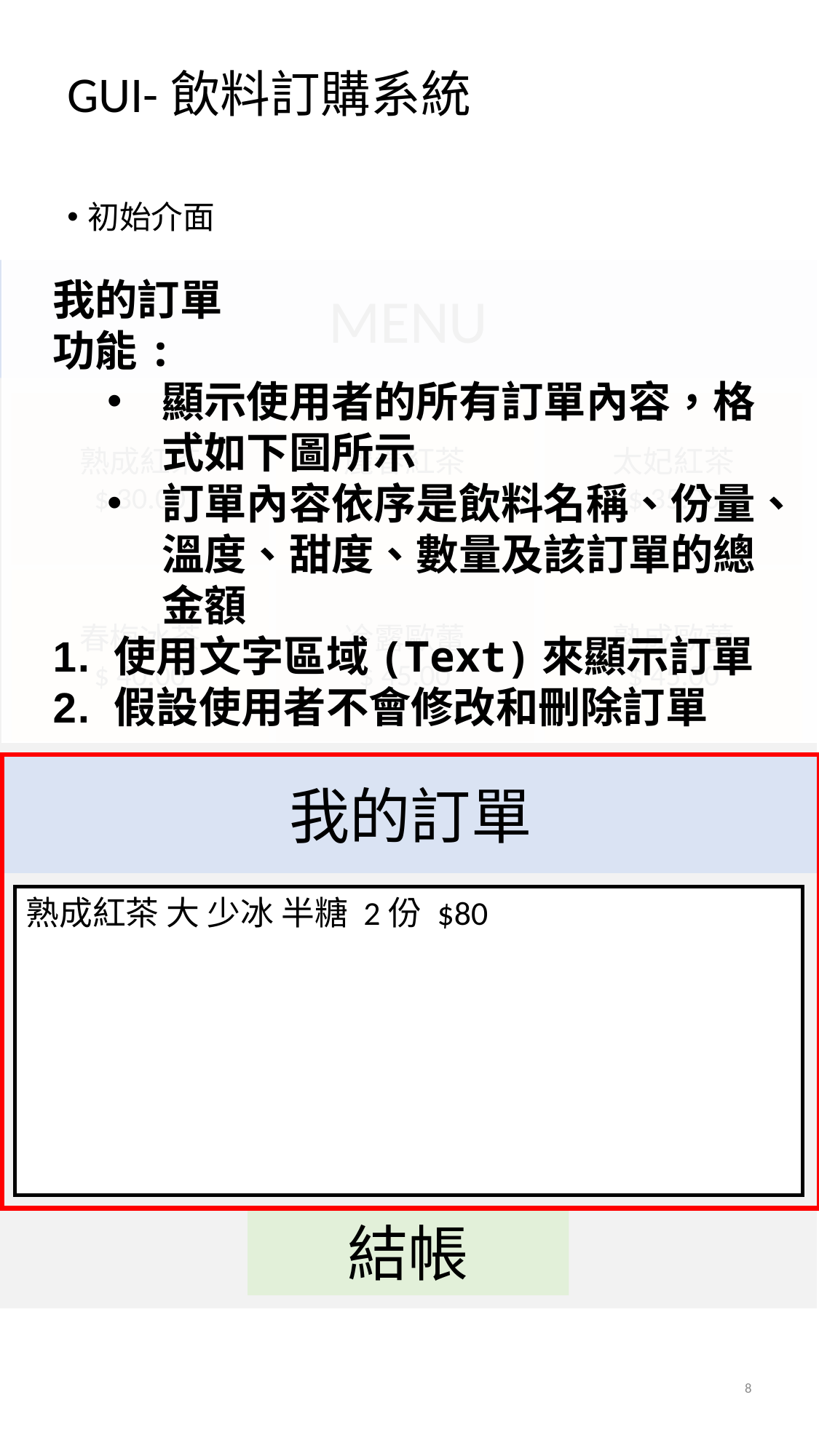

# GUI-飲料訂購系統
初始介面

MENU

我的訂單
功能:
顯示使用者的所有訂單內容，格式如下圖所示
訂單內容依序是飲料名稱、份量、溫度、甜度、數量及該訂單的總金額
使用文字區域(Text)來顯示訂單
假設使用者不會修改和刪除訂單
熟成紅茶
$ 30.00
麗春紅茶
$ 30.00
太妃紅茶
$ 35.00
春梅冰茶
$ 40.00
冷露歐蕾
$ 45.00
熟成歐蕾
$ 45.00

我的訂單
熟成紅茶 大 少冰 半糖 2份 $80
結帳
8